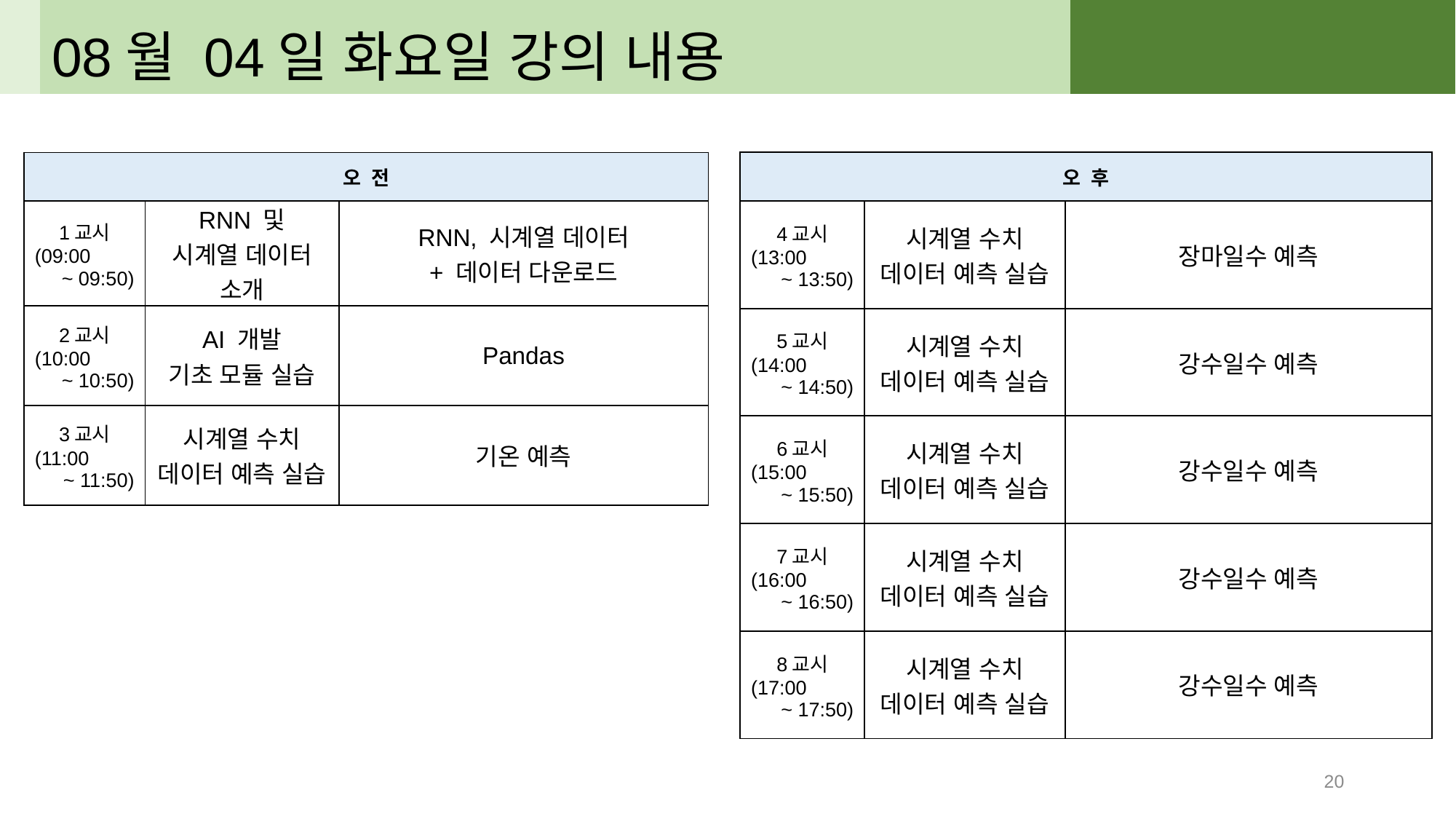

08월 04일 화요일 강의 내용

| 오 후 |  |  |
| --- | --- | --- |
| 4교시 (13:00 ~ 13:50) | 시계열 수치 데이터 예측 실습 | 장마일수 예측 |
| 5교시 (14:00 ~ 14:50) | 시계열 수치 데이터 예측 실습 | 강수일수 예측 |
| 6교시 (15:00 ~ 15:50) | 시계열 수치 데이터 예측 실습 | 강수일수 예측 |
| 7교시 (16:00 ~ 16:50) | 시계열 수치 데이터 예측 실습 | 강수일수 예측 |
| 8교시 (17:00 ~ 17:50) | 시계열 수치 데이터 예측 실습 | 강수일수 예측 |
| 오 전 |  |  |
| --- | --- | --- |
| 1교시 (09:00 ~ 09:50) | RNN 및 시계열 데이터 소개 | RNN, 시계열 데이터 + 데이터 다운로드 |
| 2교시 (10:00 ~ 10:50) | AI 개발 기초 모듈 실습 | Pandas |
| 3교시 (11:00 ~ 11:50) | 시계열 수치 데이터 예측 실습 | 기온 예측 |
20